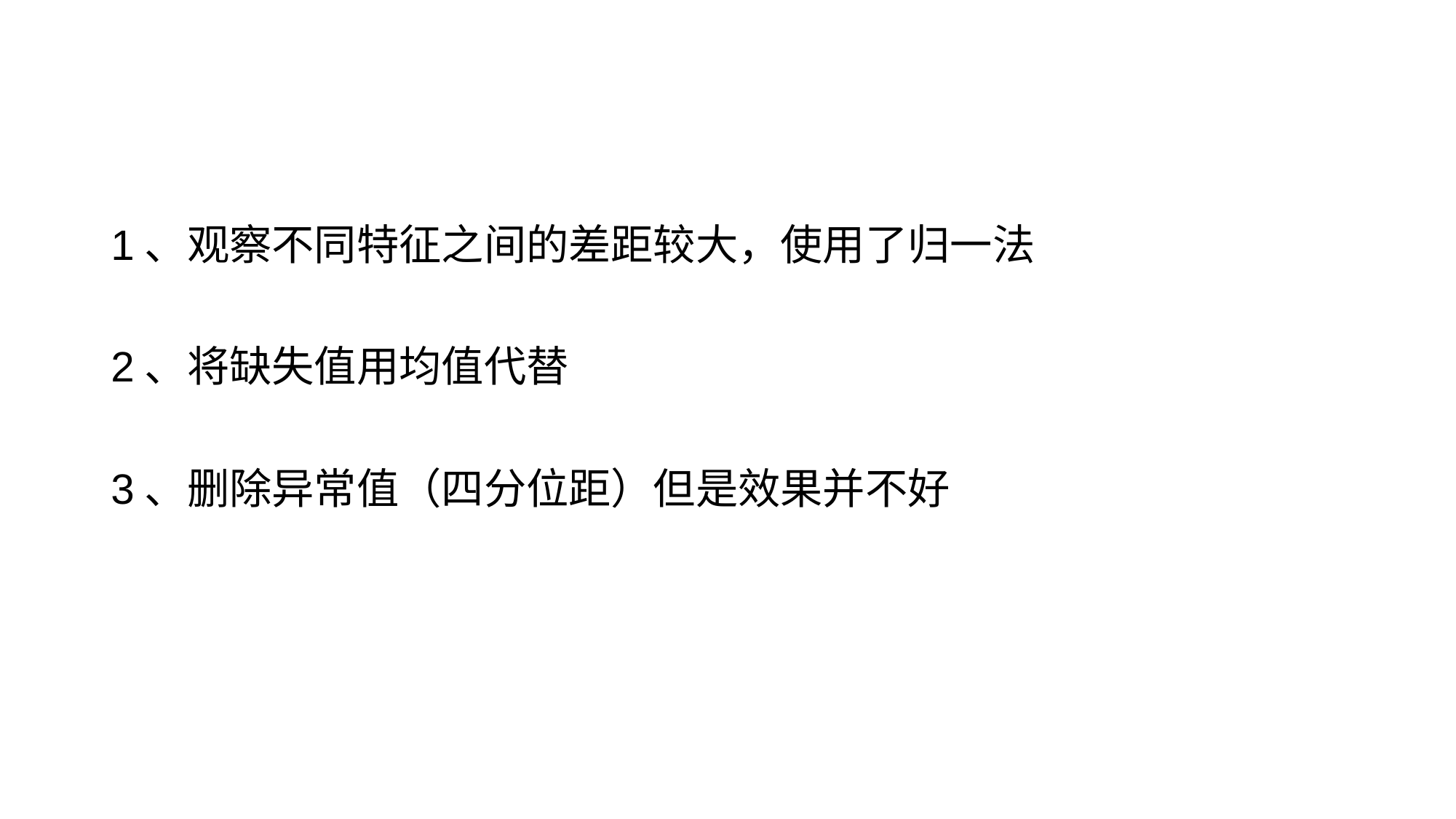

#
1、观察不同特征之间的差距较大，使用了归一法

2、将缺失值用均值代替

3、删除异常值（四分位距）但是效果并不好